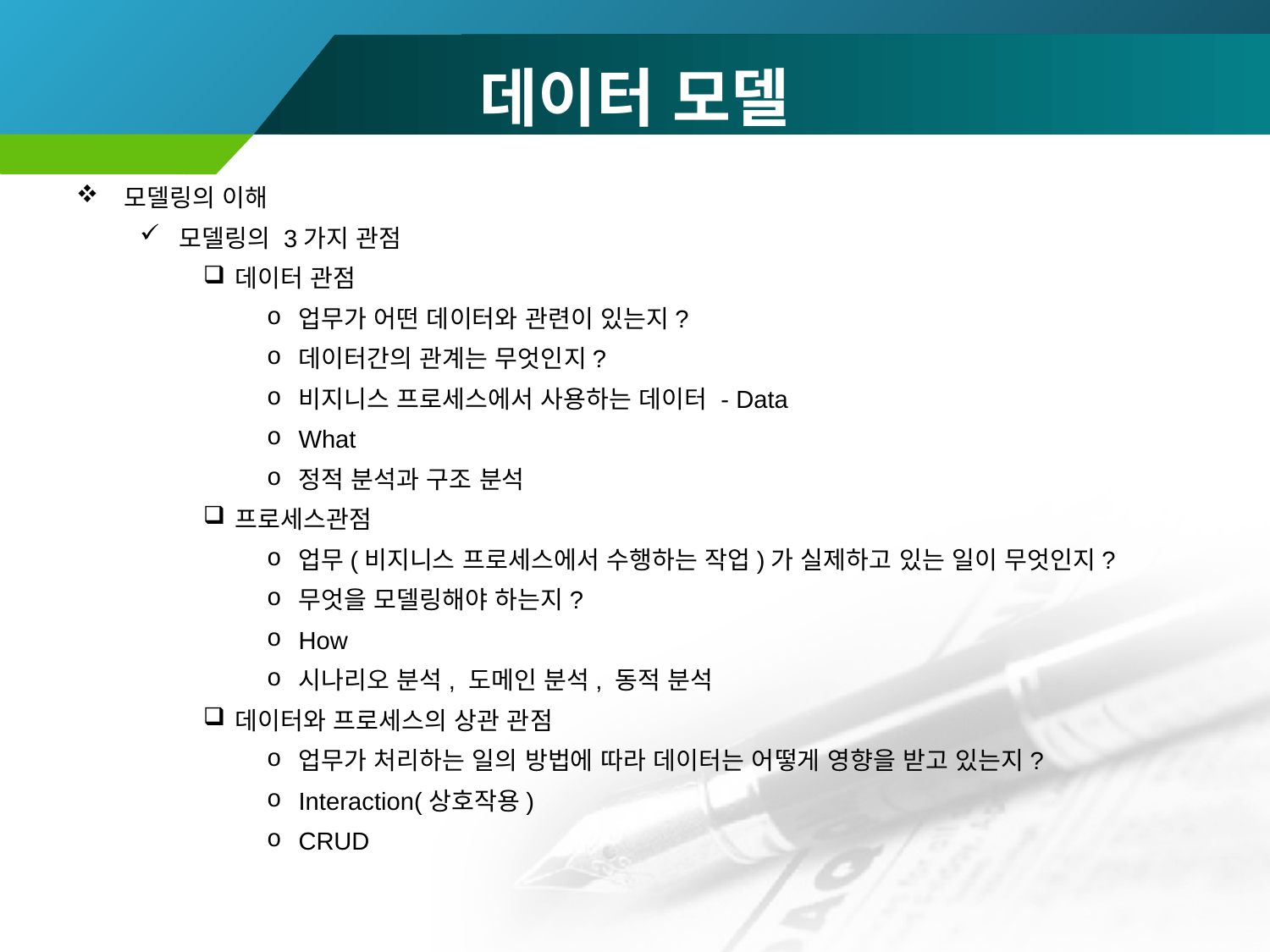

데이터 모델
모델링의 이해
모델링의 3가지 관점
데이터 관점
업무가 어떤 데이터와 관련이 있는지?
데이터간의 관계는 무엇인지?
비지니스 프로세스에서 사용하는 데이터 - Data
What
정적 분석과 구조 분석
프로세스관점
업무(비지니스 프로세스에서 수행하는 작업)가 실제하고 있는 일이 무엇인지?
무엇을 모델링해야 하는지?
How
시나리오 분석, 도메인 분석, 동적 분석
데이터와 프로세스의 상관 관점
업무가 처리하는 일의 방법에 따라 데이터는 어떻게 영향을 받고 있는지?
Interaction(상호작용)
CRUD